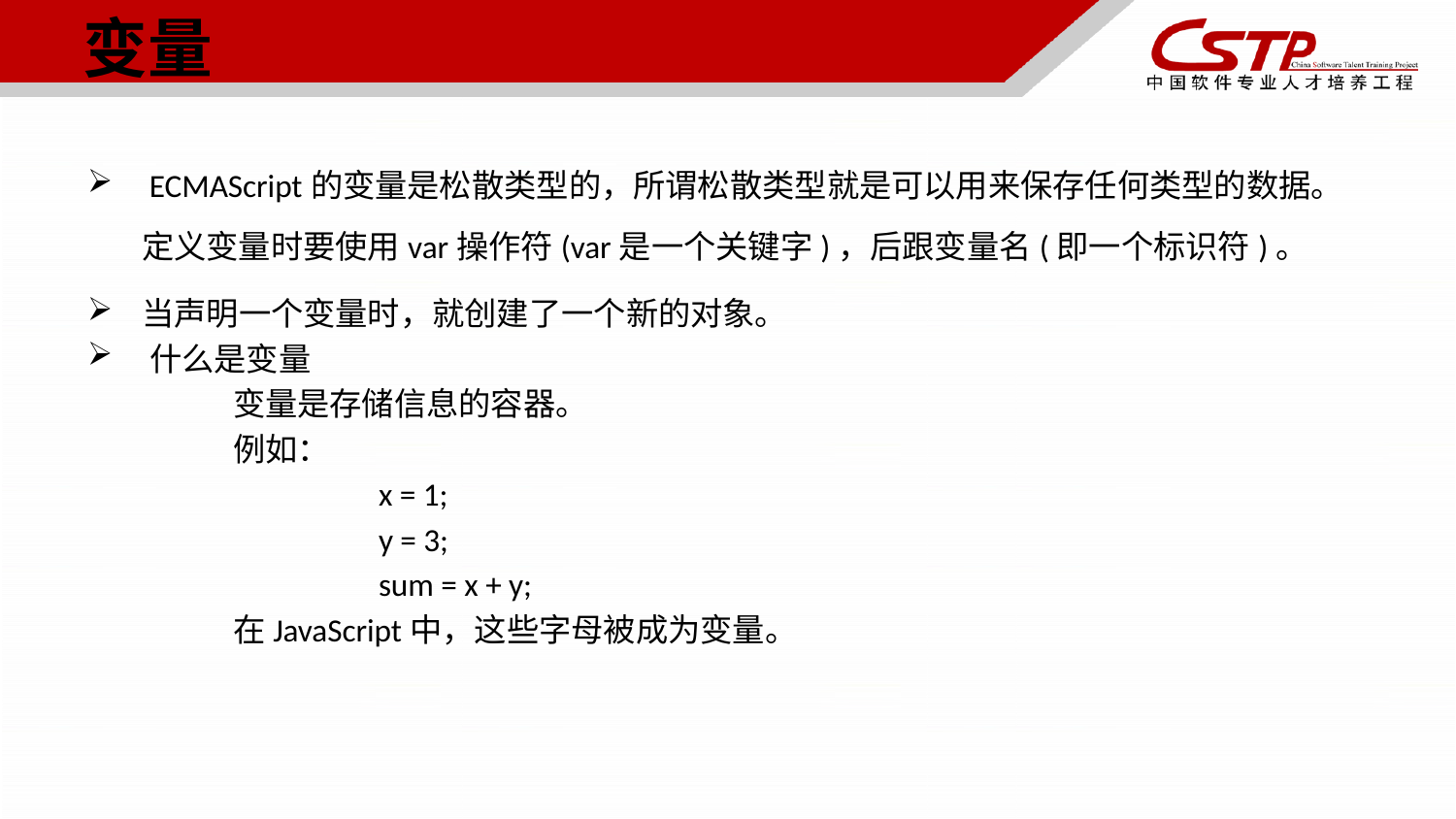

# 变量
 ECMAScript的变量是松散类型的，所谓松散类型就是可以用来保存任何类型的数据。定义变量时要使用var操作符(var是一个关键字)，后跟变量名(即一个标识符)。
当声明一个变量时，就创建了一个新的对象。
    什么是变量
	变量是存储信息的容器。
	例如：
		x = 1;
		y = 3;
		sum = x + y;
	在JavaScript中，这些字母被成为变量。